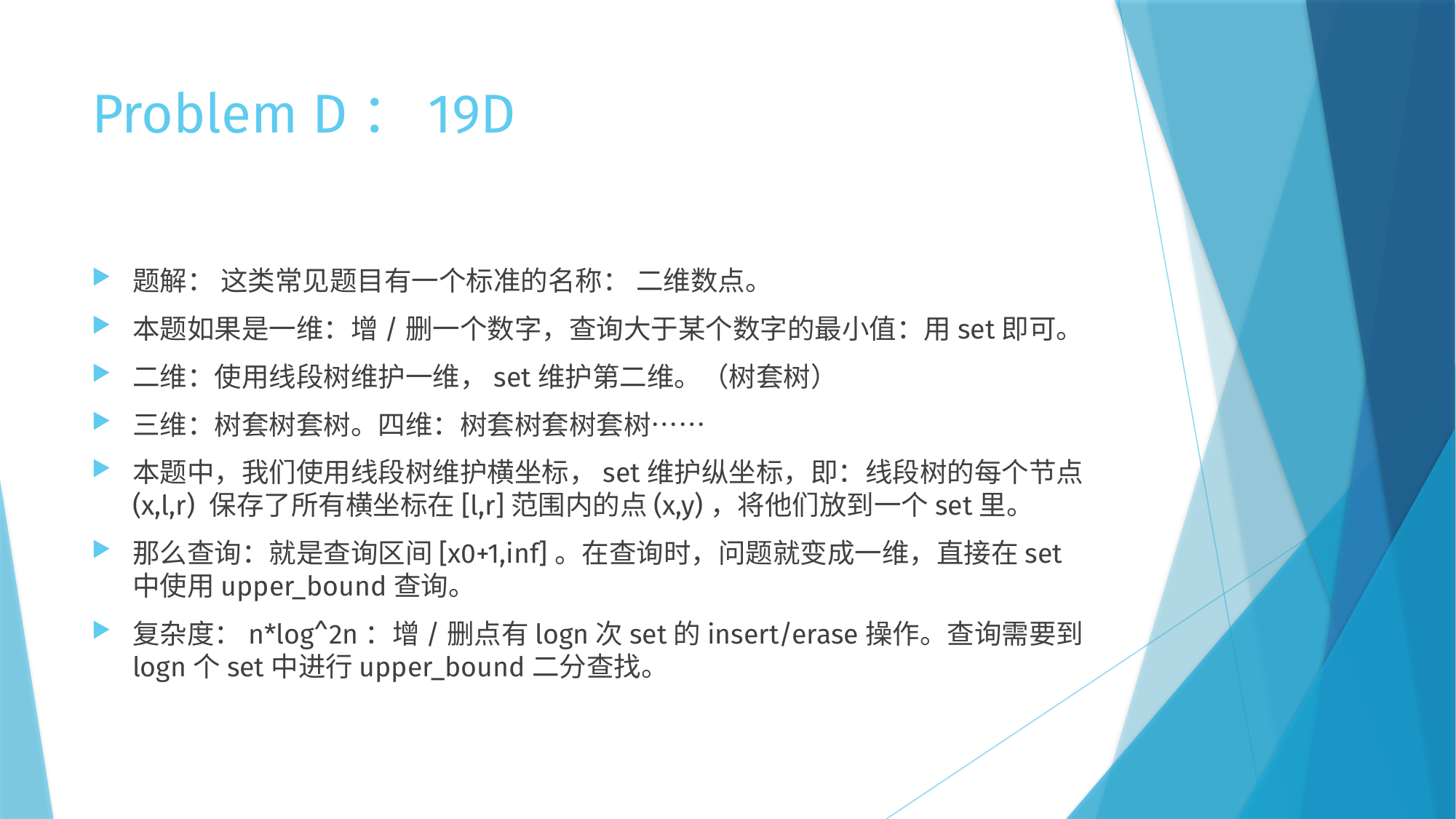

# Problem D：19D
题解： 这类常见题目有一个标准的名称： 二维数点。
本题如果是一维：增/删一个数字，查询大于某个数字的最小值：用set即可。
二维：使用线段树维护一维，set维护第二维。（树套树）
三维：树套树套树。四维：树套树套树套树……
本题中，我们使用线段树维护横坐标，set维护纵坐标，即：线段树的每个节点(x,l,r) 保存了所有横坐标在[l,r]范围内的点(x,y)，将他们放到一个set里。
那么查询：就是查询区间[x0+1,inf]。在查询时，问题就变成一维，直接在set中使用upper_bound查询。
复杂度：n*log^2n：增/删点有logn次set的insert/erase操作。查询需要到logn个set中进行upper_bound二分查找。